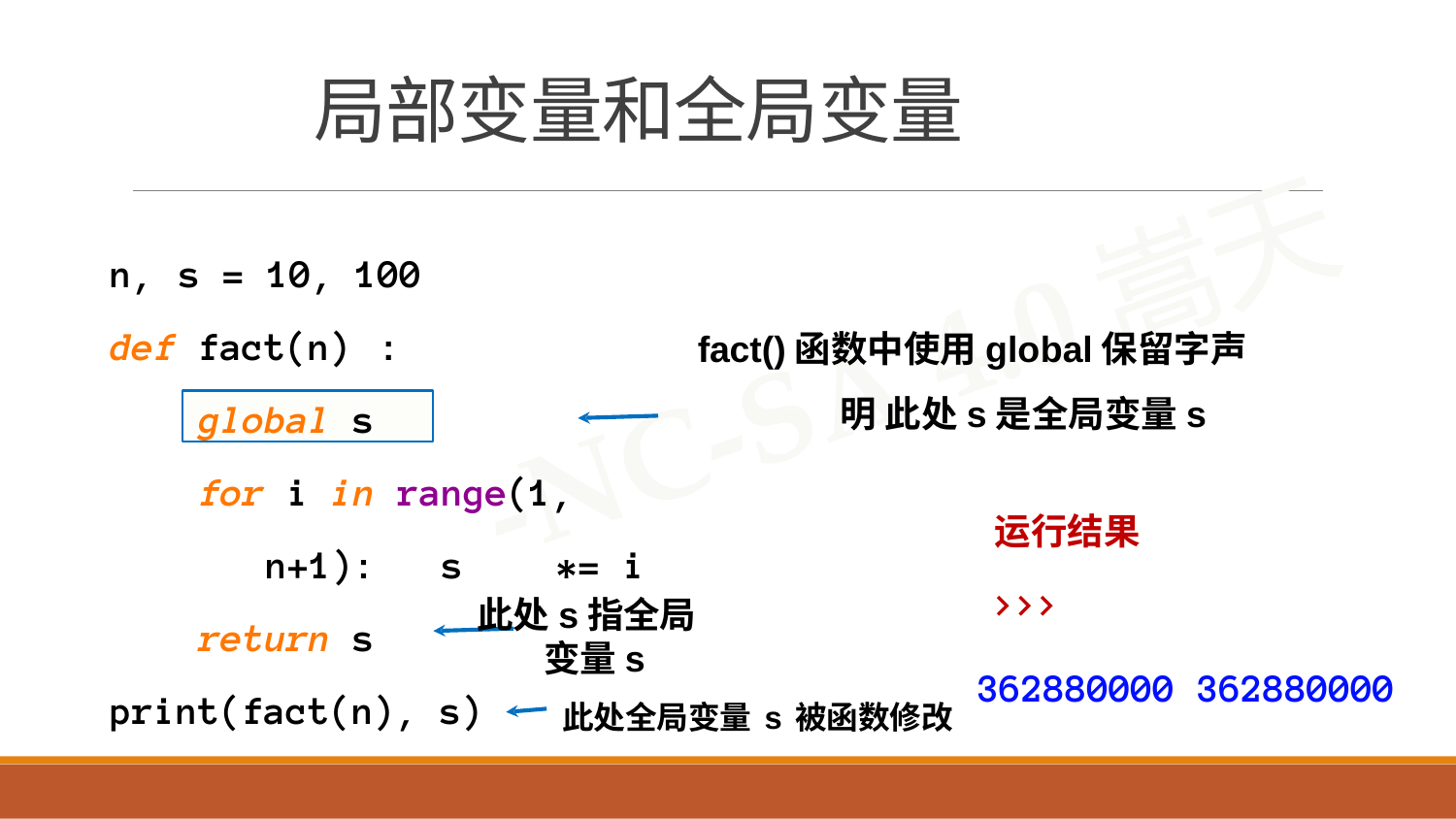

# 局部变量和全局变量

n,	s =	10, 100

fact()函数中使用global保留字声明 此处s是全局变量s
def fact(n)	:
global s

for i in range(1,	n+1):   s	*= i
此处s指全局变量s
运行结果
>>>

return s  print(fact(n), s)

此处全局变量s被函数修改 362880000 362880000